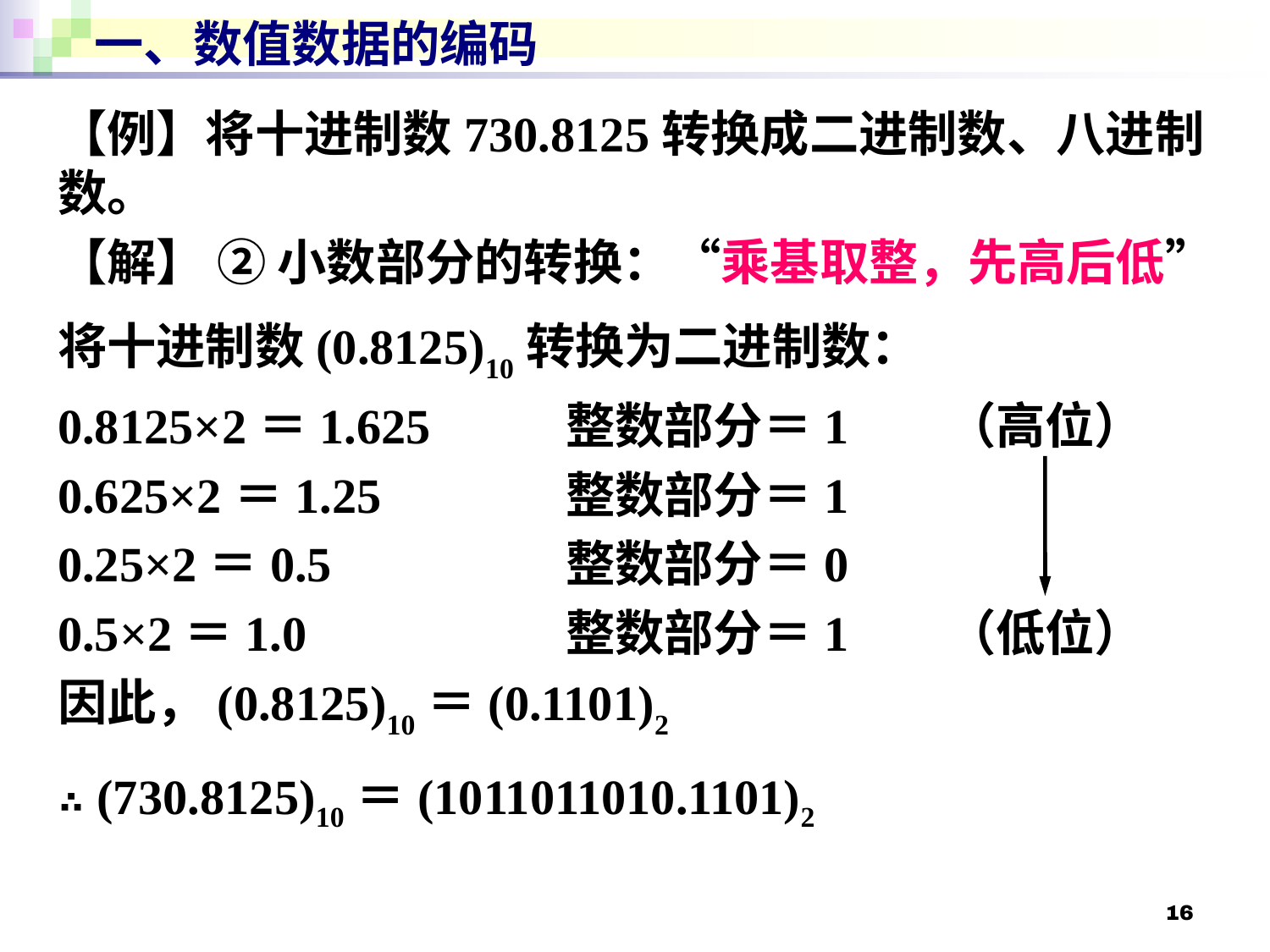

# 一、数值数据的编码
【例】将十进制数730.8125转换成二进制数、八进制数。
【解】 ② 小数部分的转换：“乘基取整，先高后低”
将十进制数(0.8125)10转换为二进制数：
0.8125×2＝1.625		整数部分＝1	（高位）
0.625×2＝1.25		整数部分＝1
0.25×2＝0.5		整数部分＝0
0.5×2＝1.0			整数部分＝1	（低位）
因此，(0.8125)10＝(0.1101)2
∴ (730.8125)10＝(1011011010.1101)2

16